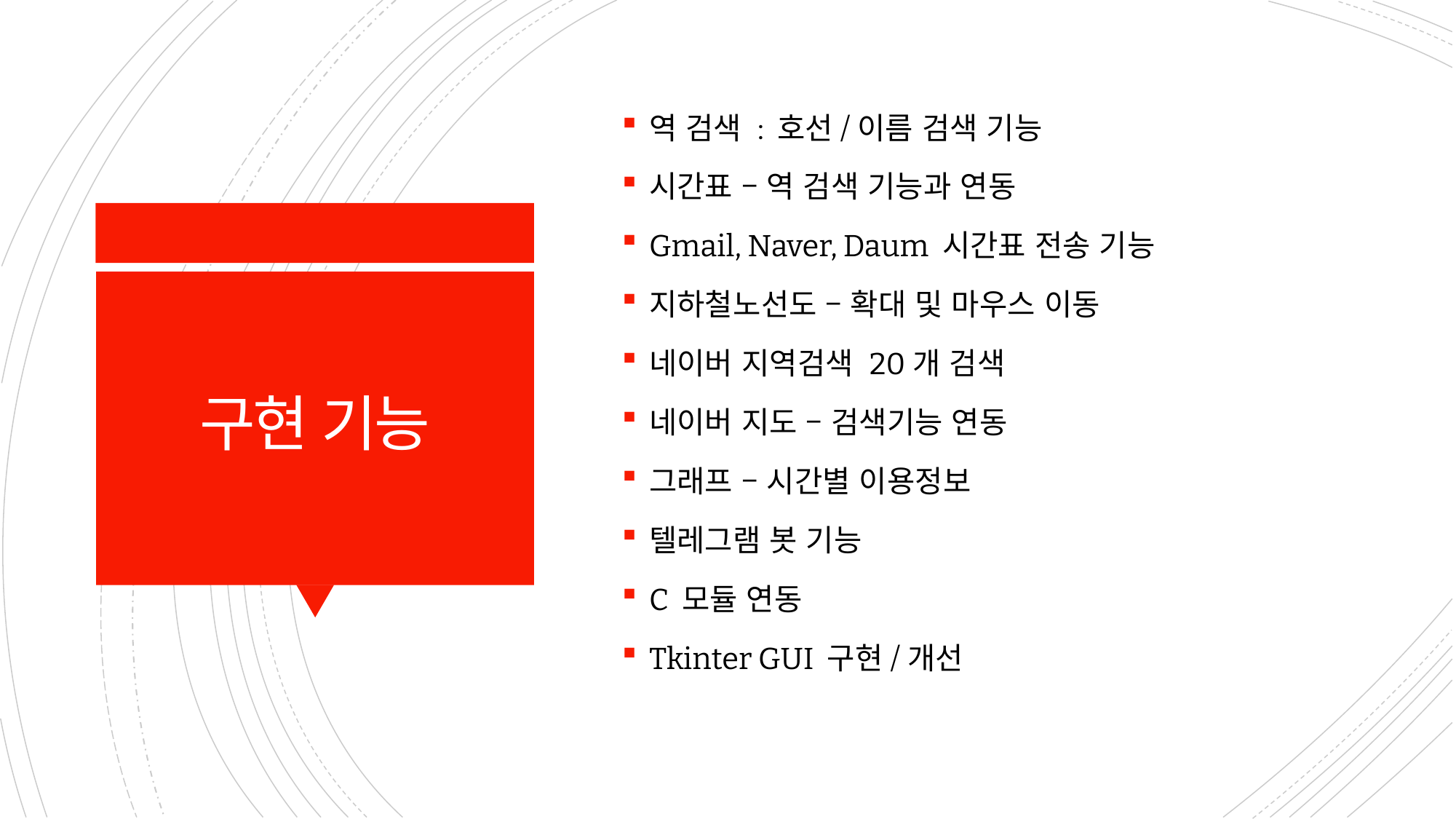

역 검색 : 호선/이름 검색 기능
시간표 – 역 검색 기능과 연동
Gmail, Naver, Daum 시간표 전송 기능
지하철노선도 – 확대 및 마우스 이동
네이버 지역검색 20개 검색
네이버 지도 – 검색기능 연동
그래프 – 시간별 이용정보
텔레그램 봇 기능
C 모듈 연동
Tkinter GUI 구현/개선

# 구현 기능